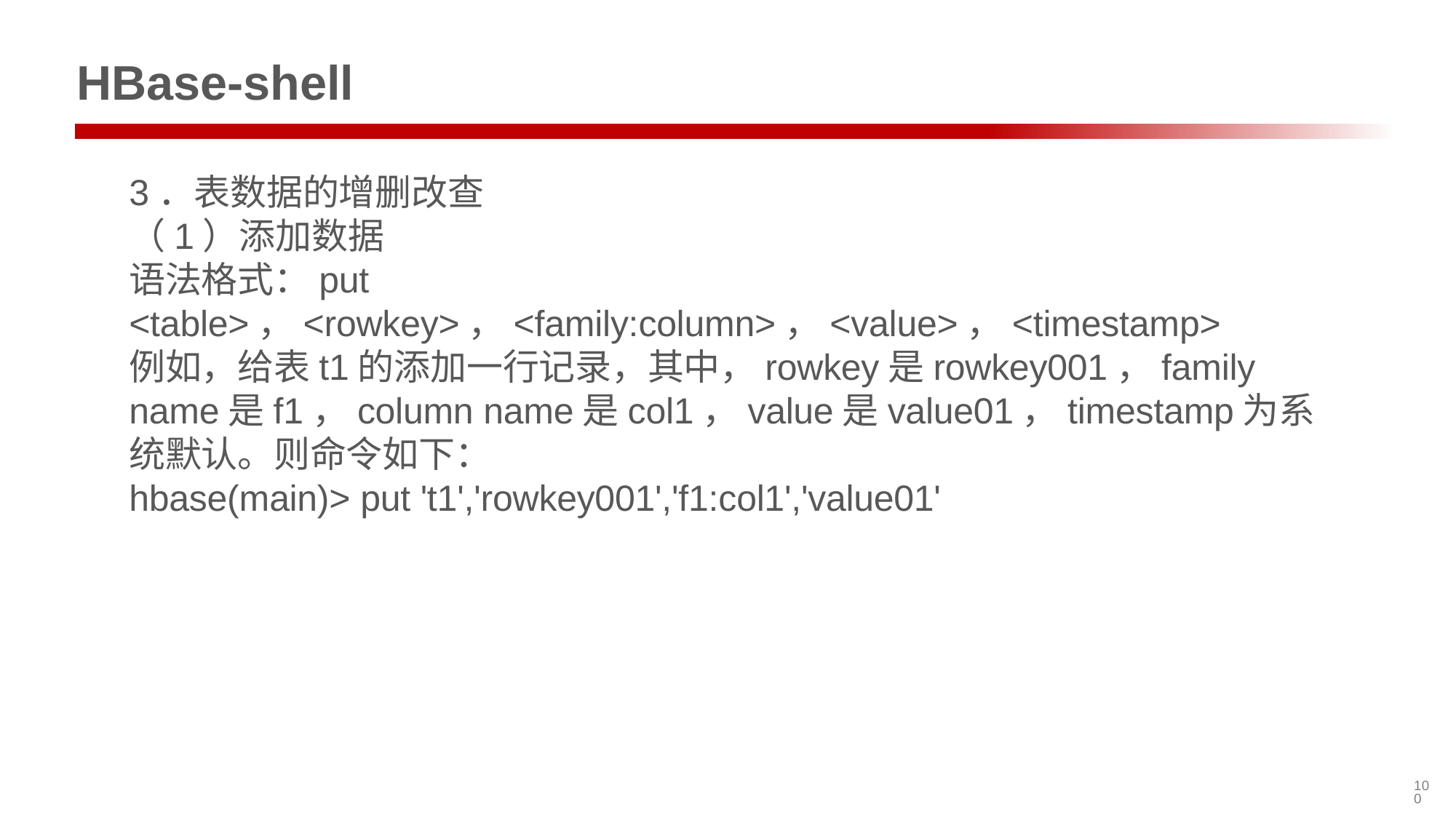

# HBase-shell

3．表数据的增删改查
（1）添加数据
语法格式：put <table>，<rowkey>，<family:column>，<value>，<timestamp>
例如，给表t1的添加一行记录，其中，rowkey是rowkey001，family name是f1，column name是col1，value是value01，timestamp为系统默认。则命令如下：
hbase(main)> put 't1','rowkey001','f1:col1','value01'
100